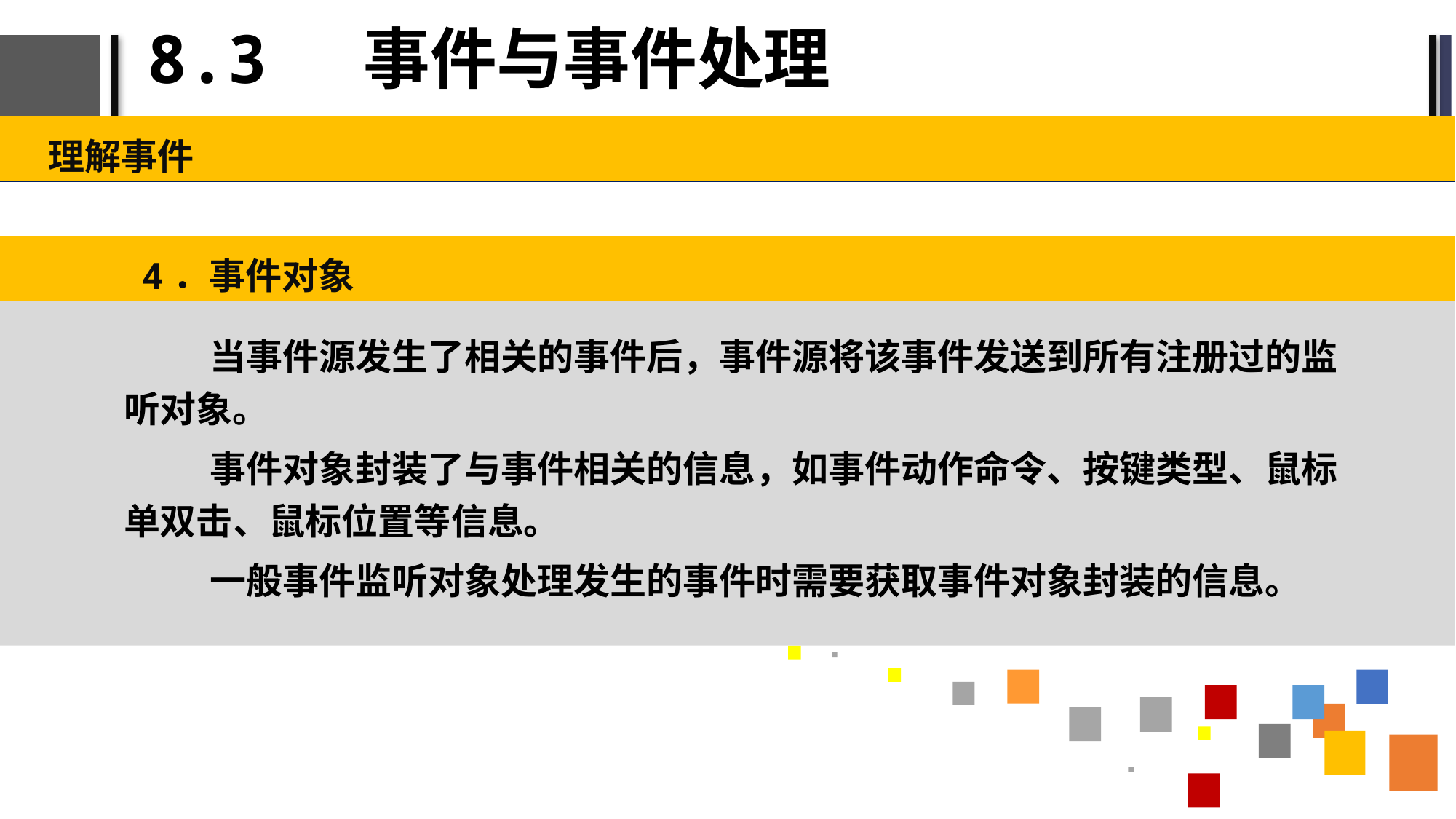

# 8.3  事件与事件处理

理解事件

4．事件对象

当事件源发生了相关的事件后，事件源将该事件发送到所有注册过的监听对象。
事件对象封装了与事件相关的信息，如事件动作命令、按键类型、鼠标单双击、鼠标位置等信息。
一般事件监听对象处理发生的事件时需要获取事件对象封装的信息。